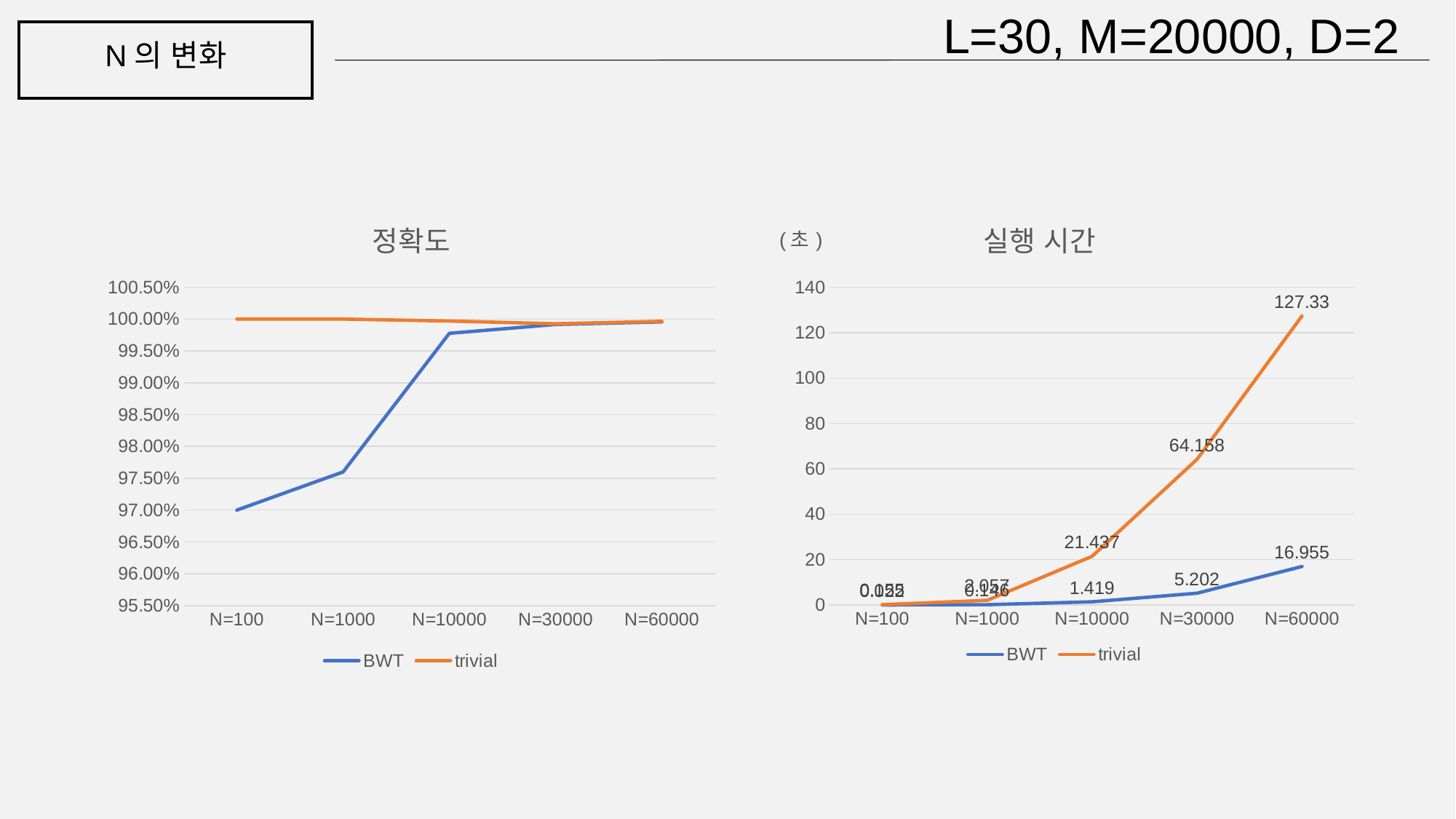

L=30, M=20000, D=2

N의 변화

### Chart: 정확도

| Category | BWT | trivial |
|---|---|---|
| N=100 | 0.97 | 1.0 |
| N=1000 | 0.976 | 1.0 |
| N=10000 | 0.99777 | 0.9997 |
| N=30000 | 0.99916 | 0.999267 |
| N=60000 | 0.99956 | 0.99965 |

### Chart: 실행 시간

| Category | BWT | trivial |
|---|---|---|
| N=100 | 0.022 | 0.155 |
| N=1000 | 0.146 | 2.057 |
| N=10000 | 1.419 | 21.437 |
| N=30000 | 5.202 | 64.158 |
| N=60000 | 16.955 | 127.33 |